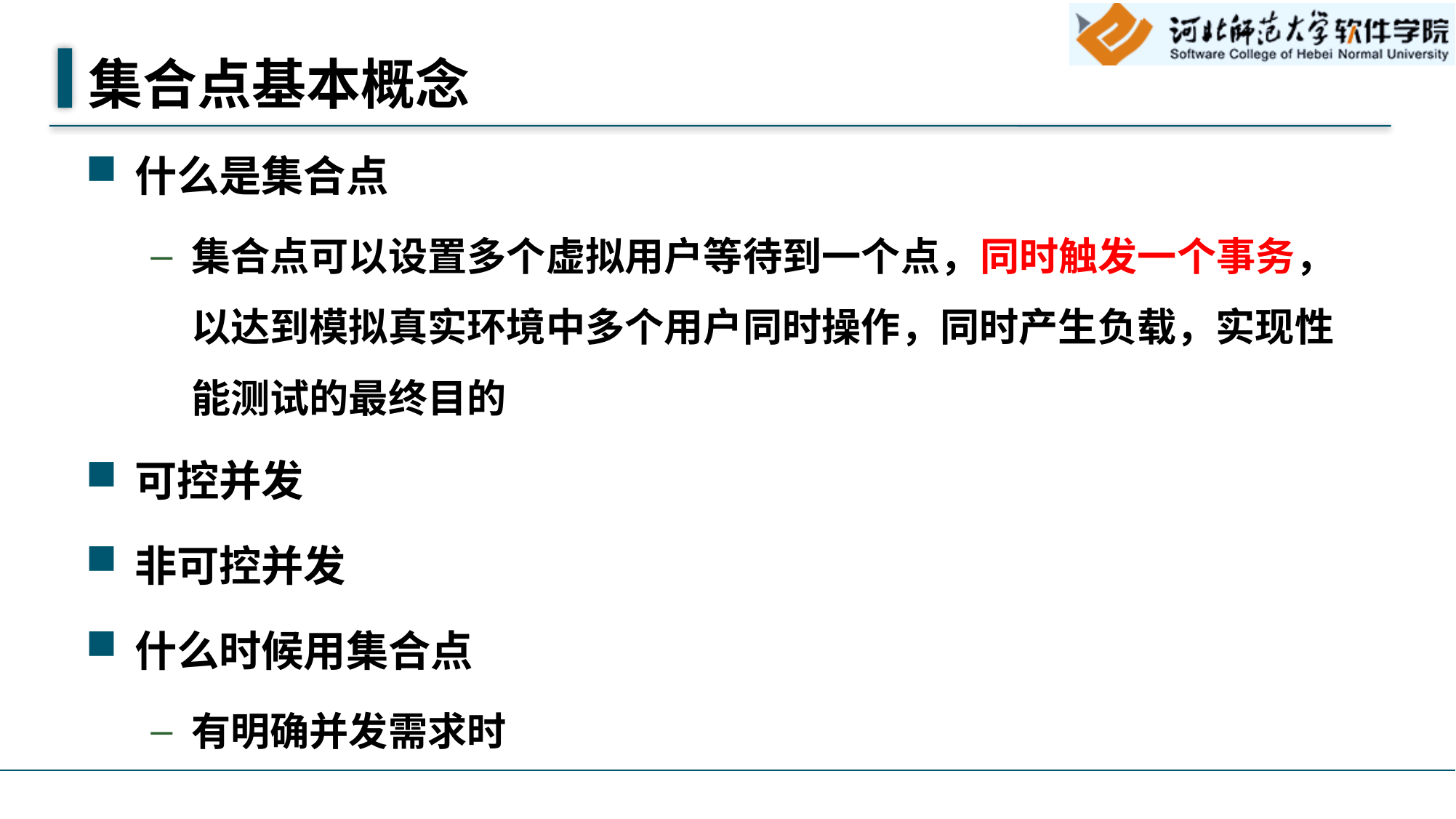

# 集合点基本概念
什么是集合点
集合点可以设置多个虚拟用户等待到一个点，同时触发一个事务，以达到模拟真实环境中多个用户同时操作，同时产生负载，实现性能测试的最终目的
可控并发
非可控并发
什么时候用集合点
有明确并发需求时